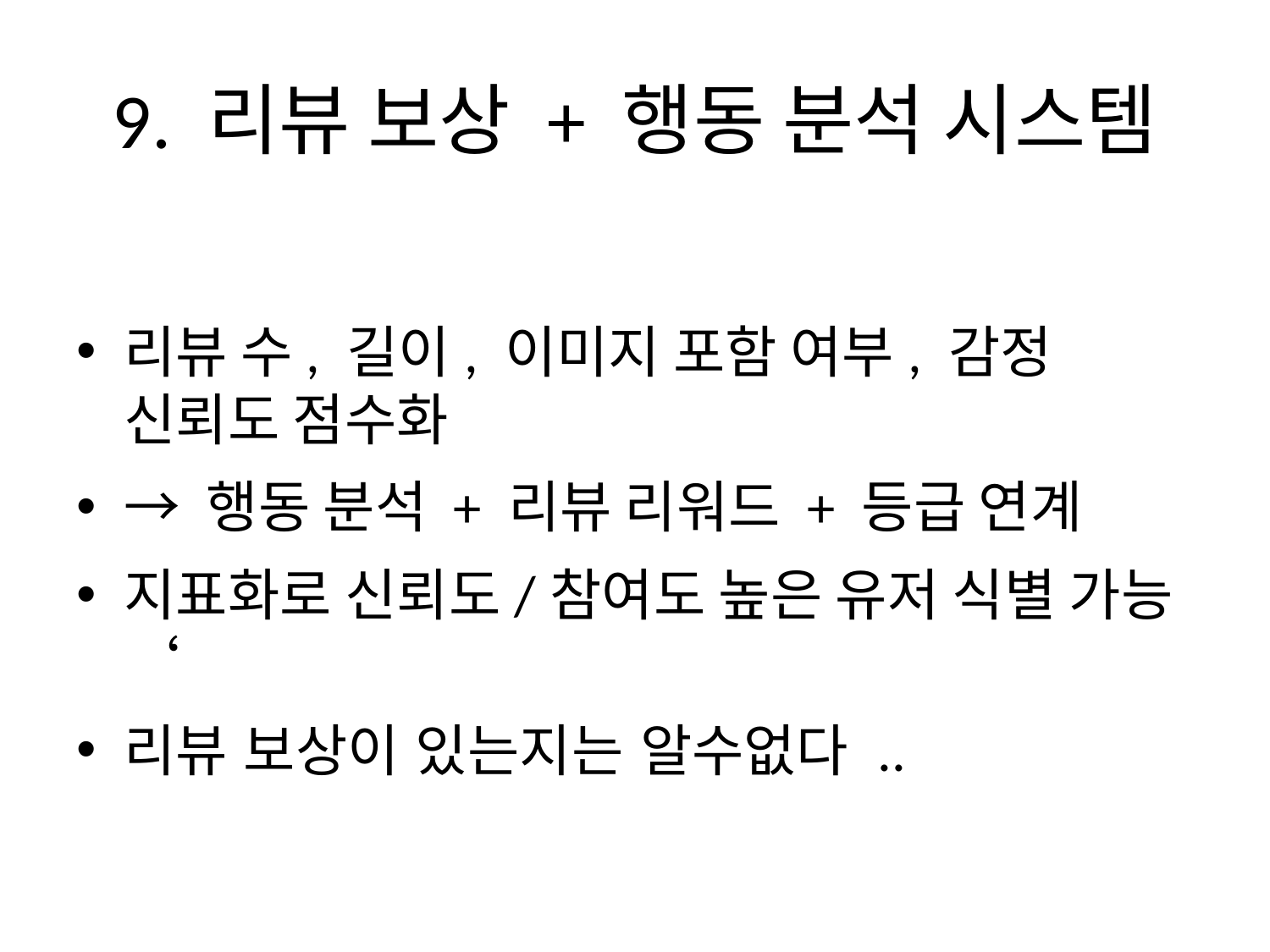

# 9. 리뷰 보상 + 행동 분석 시스템

리뷰 수, 길이, 이미지 포함 여부, 감정 신뢰도 점수화
→ 행동 분석 + 리뷰 리워드 + 등급 연계
지표화로 신뢰도/참여도 높은 유저 식별 가능 ‘
리뷰 보상이 있는지는 알수없다 ..